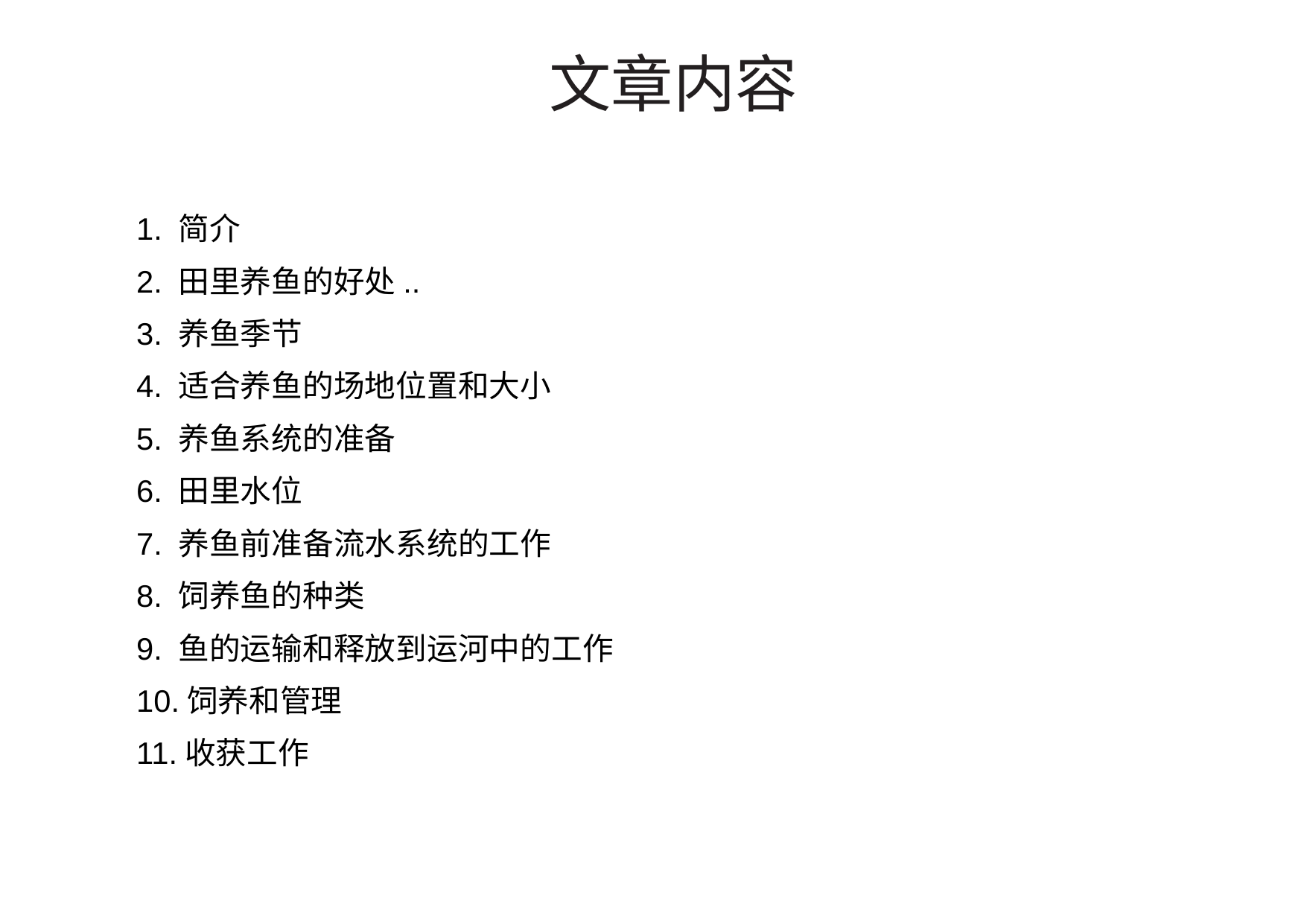

# 文章内容
1. 简介
2. 田里养鱼的好处..
3. 养鱼季节
4. 适合养鱼的场地位置和大小
5. 养鱼系统的准备
6. 田里水位
7. 养鱼前准备流水系统的工作
8. 饲养鱼的种类
9. 鱼的运输和释放到运河中的工作
10.饲养和管理
11.收获工作